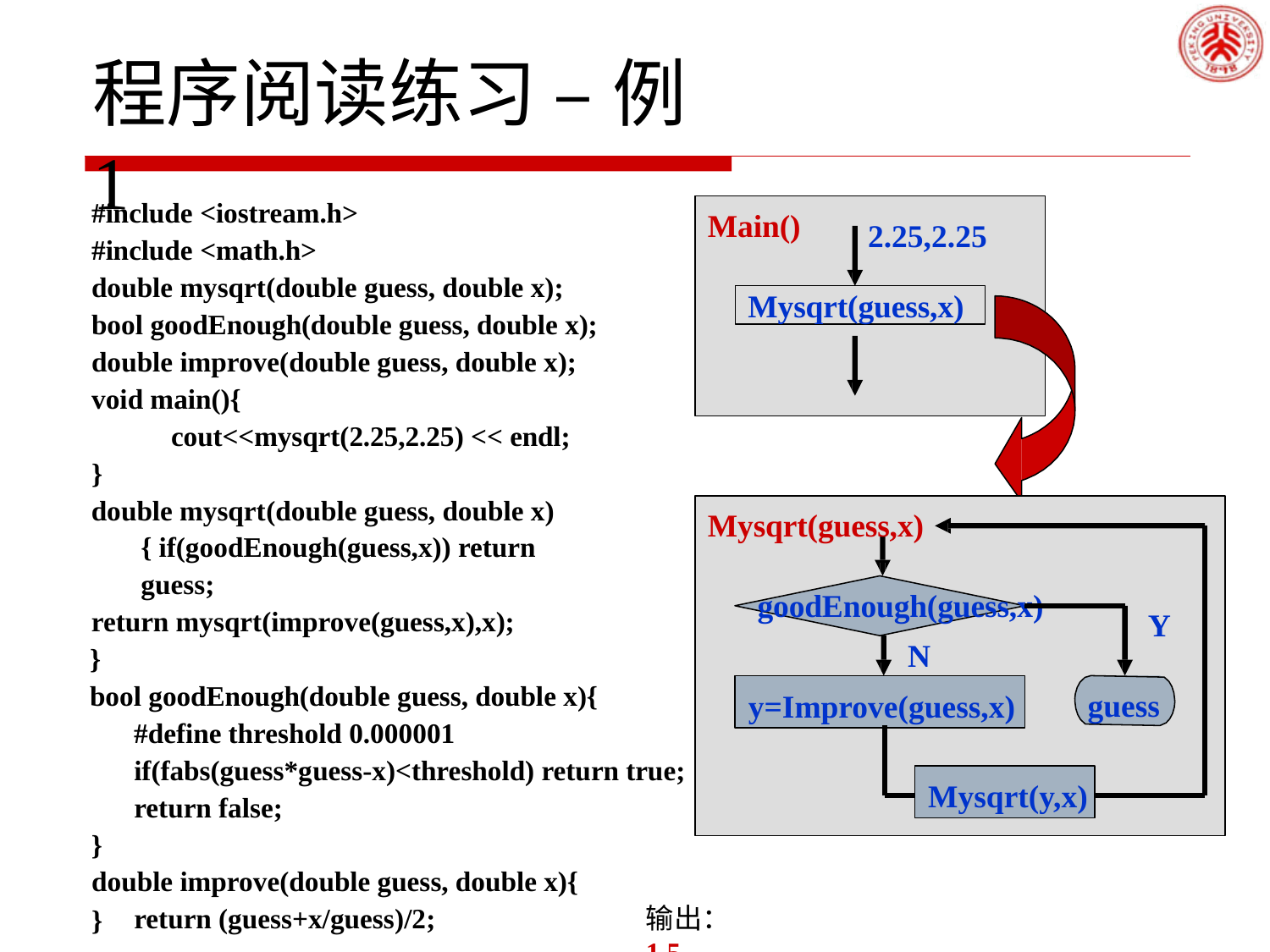

程序阅读练习 –	例1
#include <iostream.h>
#include <math.h>
double mysqrt(double guess, double x); bool goodEnough(double guess, double x); double improve(double guess, double x); void main(){
cout<<mysqrt(2.25,2.25) << endl;
}
double mysqrt(double guess, double x){ if(goodEnough(guess,x)) return guess;
return mysqrt(improve(guess,x),x);
}
bool goodEnough(double guess, double x){
#define threshold 0.000001 if(fabs(guess*guess-x)<threshold) return true; return false;
}
double improve(double guess, double x){ return (guess+x/guess)/2;

Main()
2.25,2.25

Mysqrt(guess,x)

Mysqrt(guess,x)

goodEnough(guess,x)
N
Y

guess
y=Improve(guess,x)

Mysqrt(y,x)

输出：1.5
}